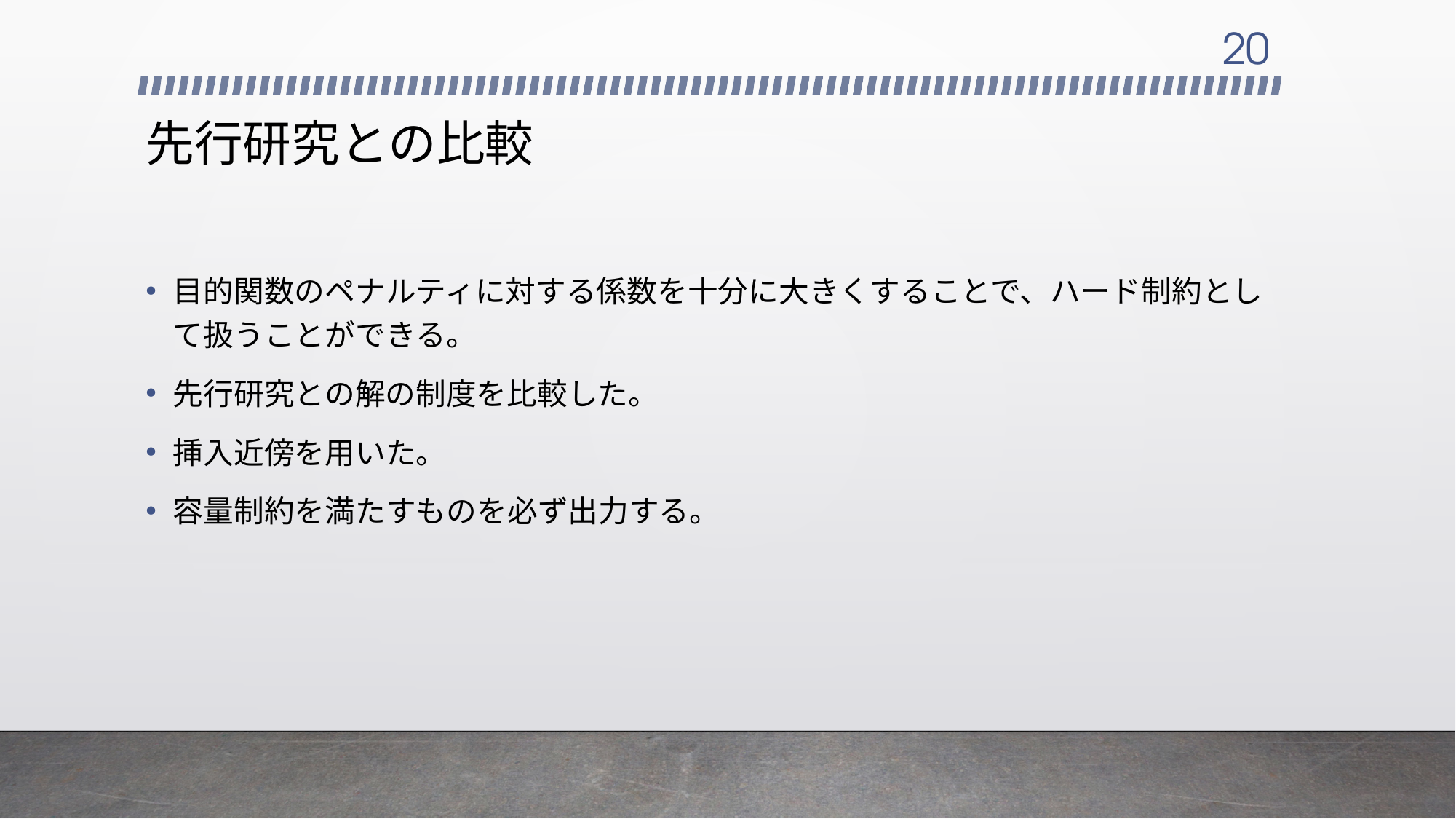

20
# 先行研究との比較
目的関数のペナルティに対する係数を十分に大きくすることで、ハード制約として扱うことができる。
先行研究との解の制度を比較した。
挿入近傍を用いた。
容量制約を満たすものを必ず出力する。